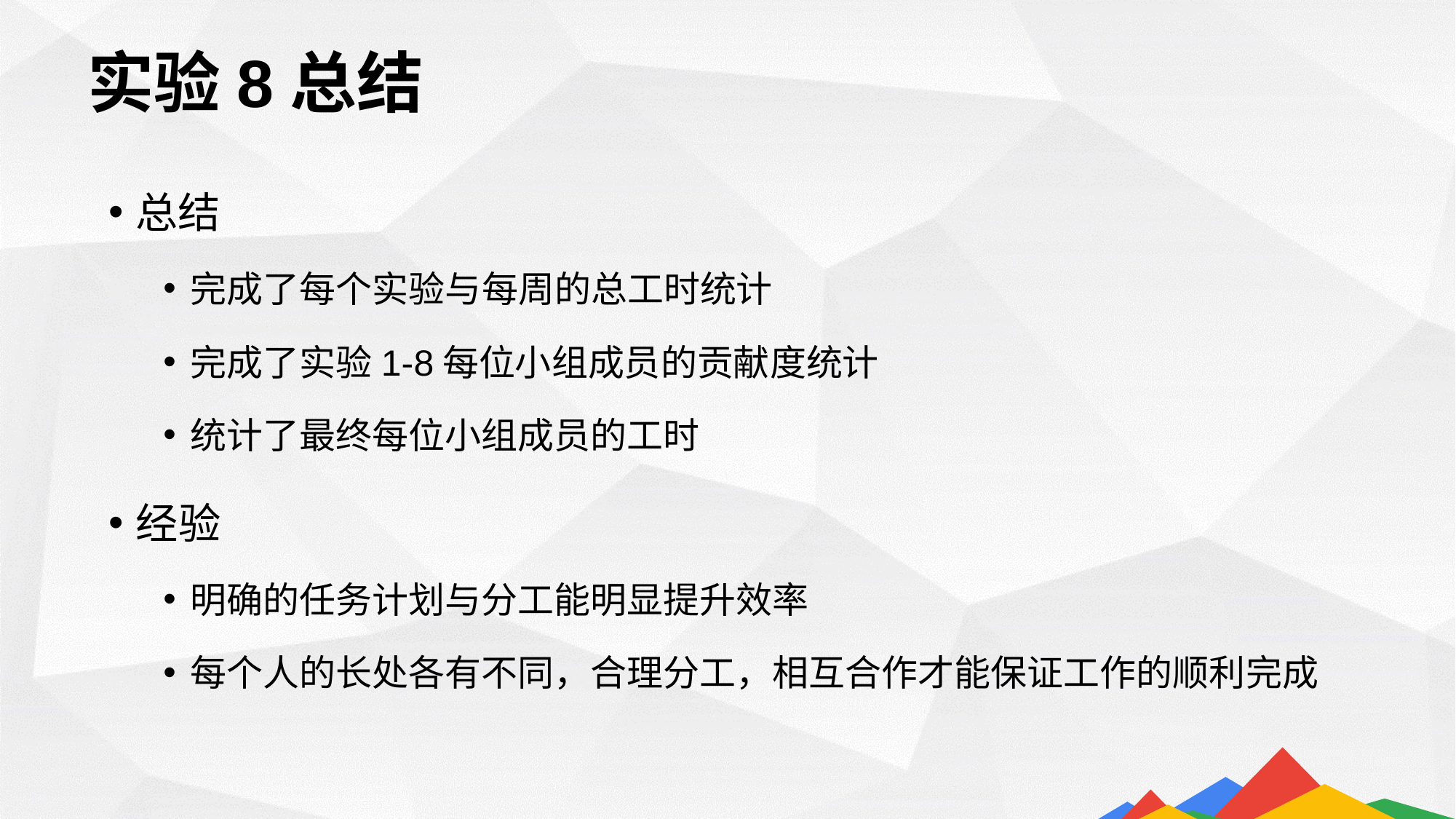

实验8总结
总结
完成了每个实验与每周的总工时统计
完成了实验1-8每位小组成员的贡献度统计
统计了最终每位小组成员的工时
经验
明确的任务计划与分工能明显提升效率
每个人的长处各有不同，合理分工，相互合作才能保证工作的顺利完成